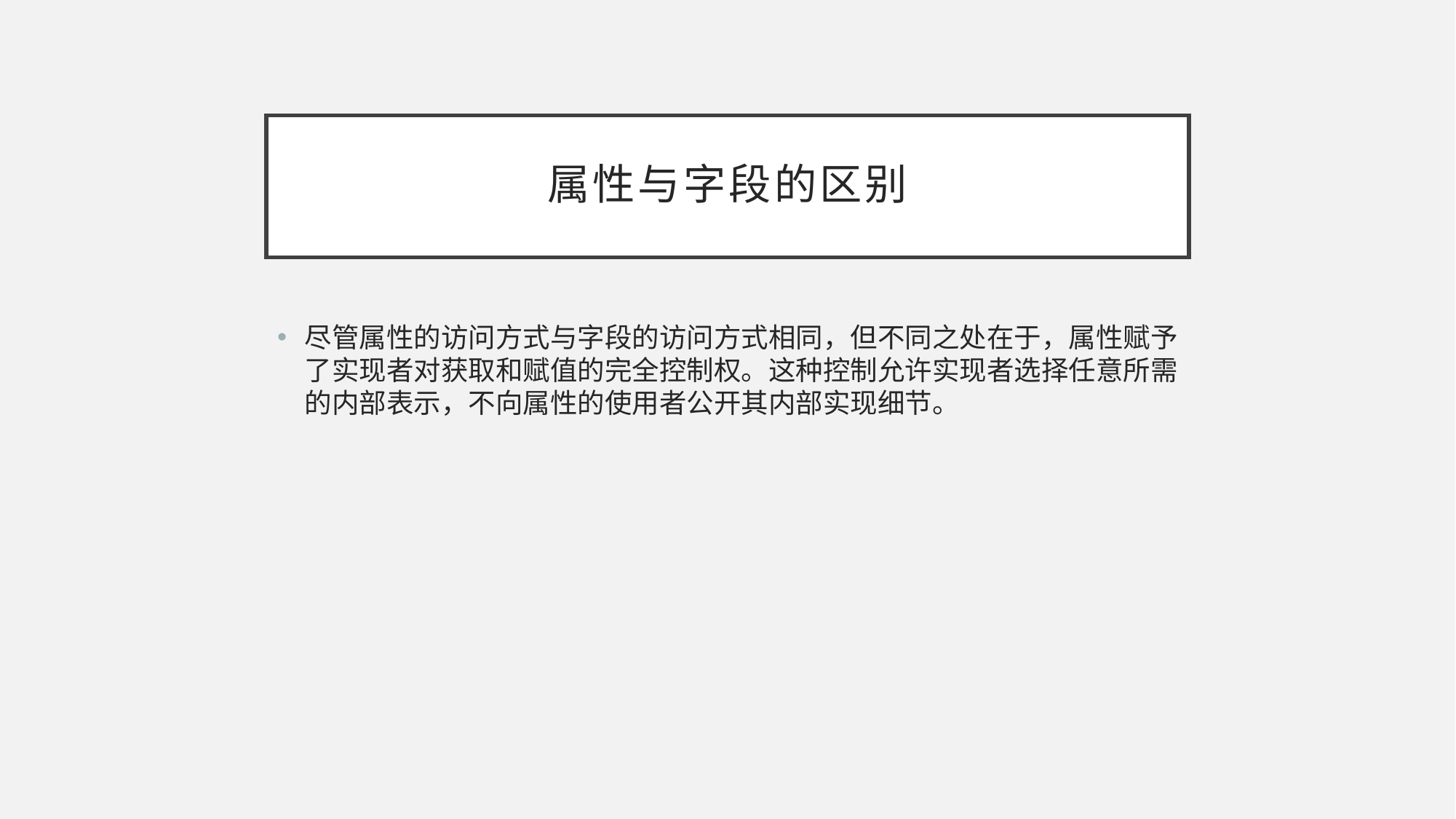

# 属性与字段的区别
尽管属性的访问方式与字段的访问方式相同，但不同之处在于，属性赋予了实现者对获取和赋值的完全控制权。这种控制允许实现者选择任意所需的内部表示，不向属性的使用者公开其内部实现细节。